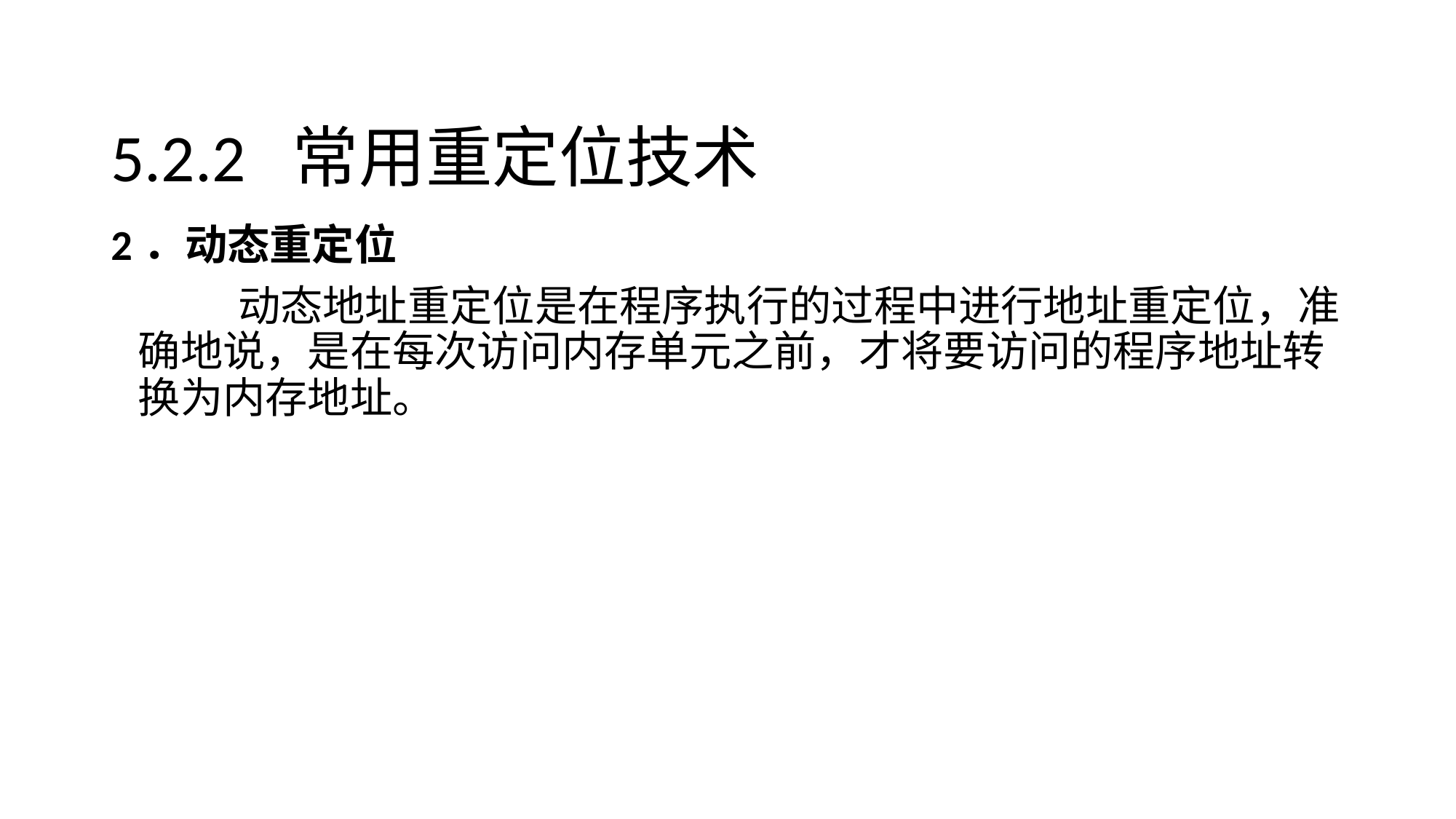

5.2.2  常用重定位技术
2．动态重定位
　　　动态地址重定位是在程序执行的过程中进行地址重定位，准确地说，是在每次访问内存单元之前，才将要访问的程序地址转换为内存地址。
4